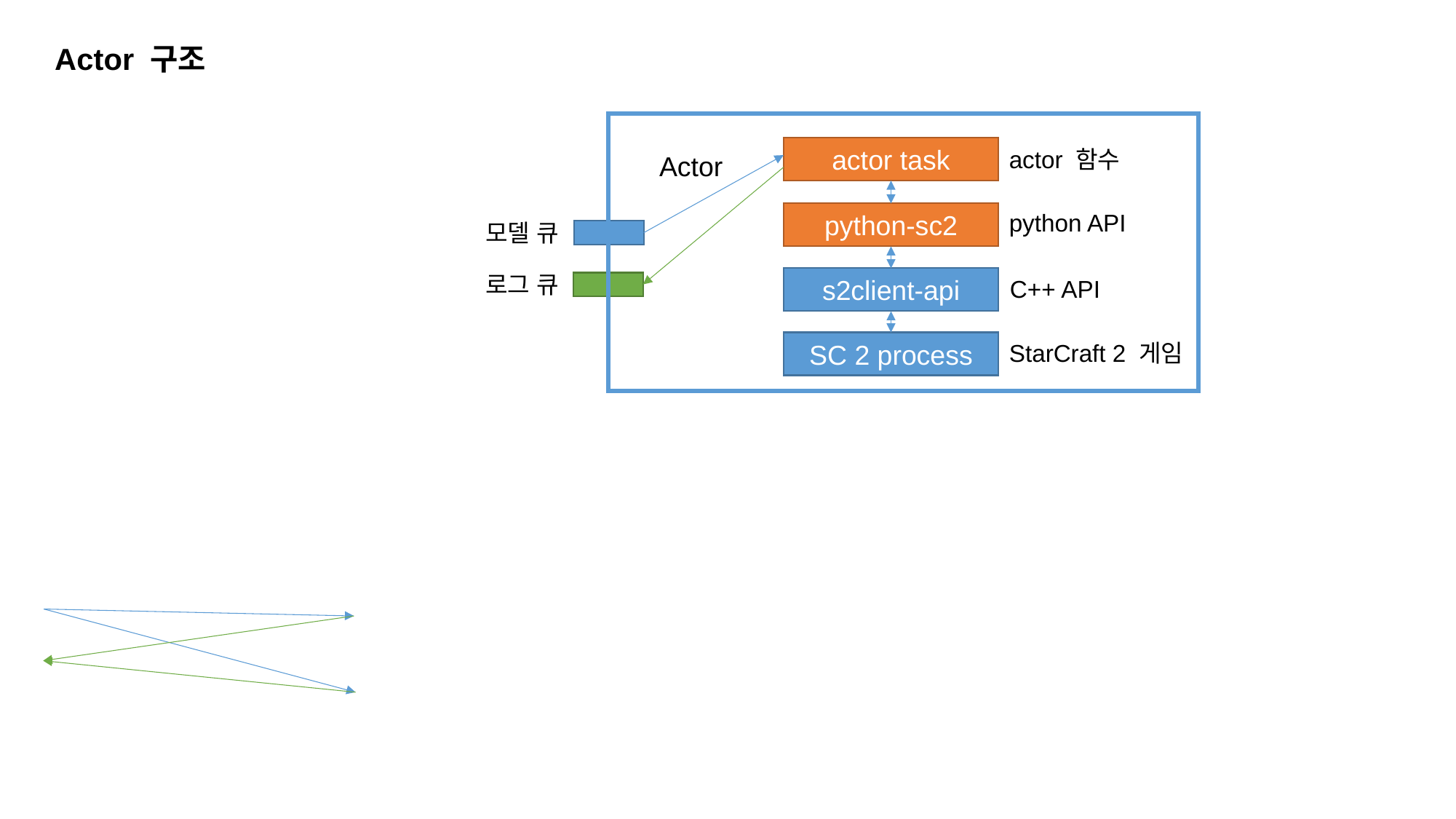

Actor 구조

actor task
actor 함수
Actor
python API
python-sc2
모델 큐

로그 큐
s2client-api
C++ API

SC 2 process
StarCraft 2 게임